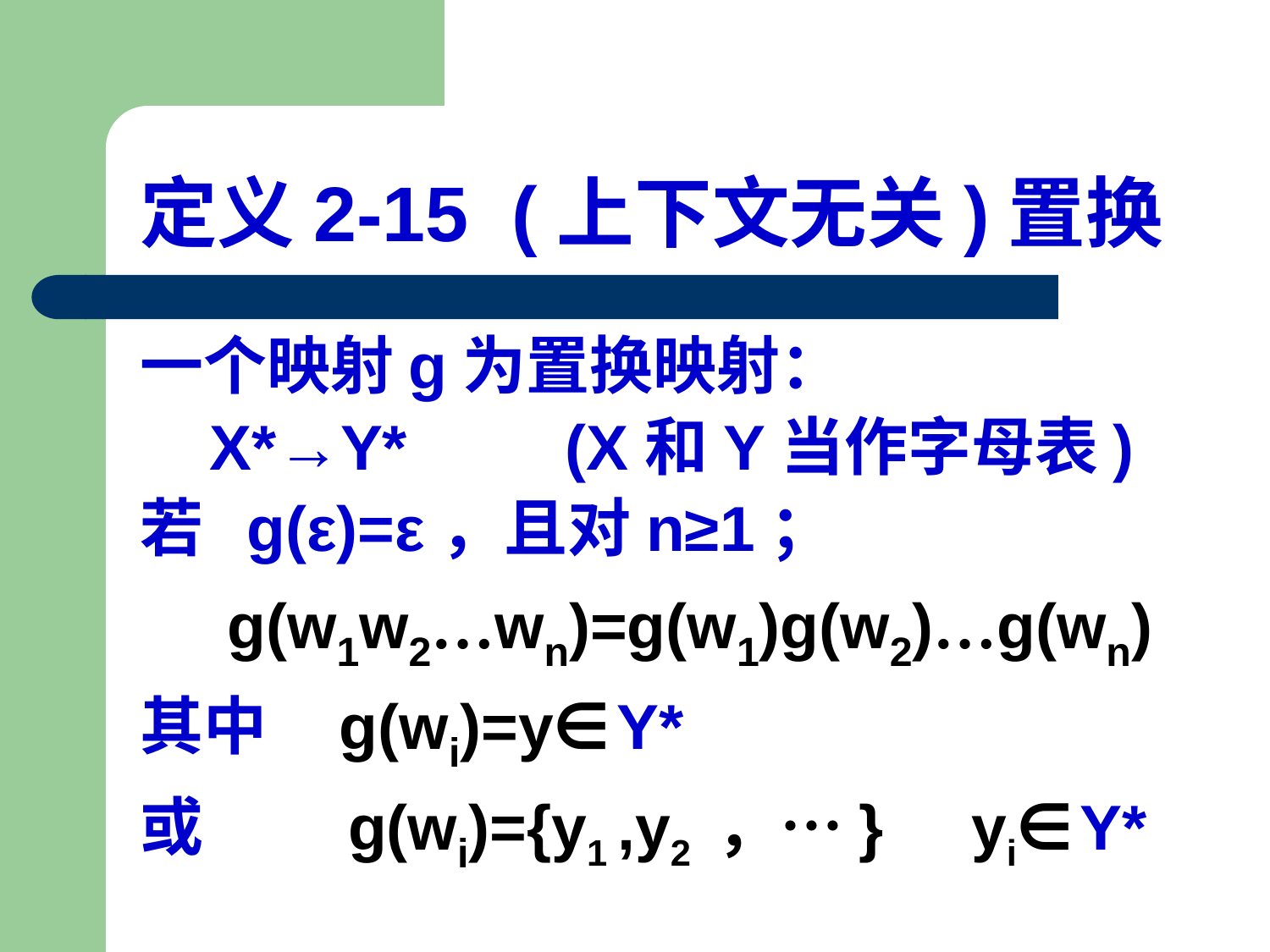

# 定义2-15  (上下文无关)置换
一个映射g为置换映射：
    X*→Y*         (X和Y当作字母表)
若  g(ε)=ε，且对n≥1；
     g(w1w2…wn)=g(w1)g(w2)…g(wn)
其中    g(wi)=y∈Y*
或         g(wi)={y1 ,y2 ，…}     yi∈Y*